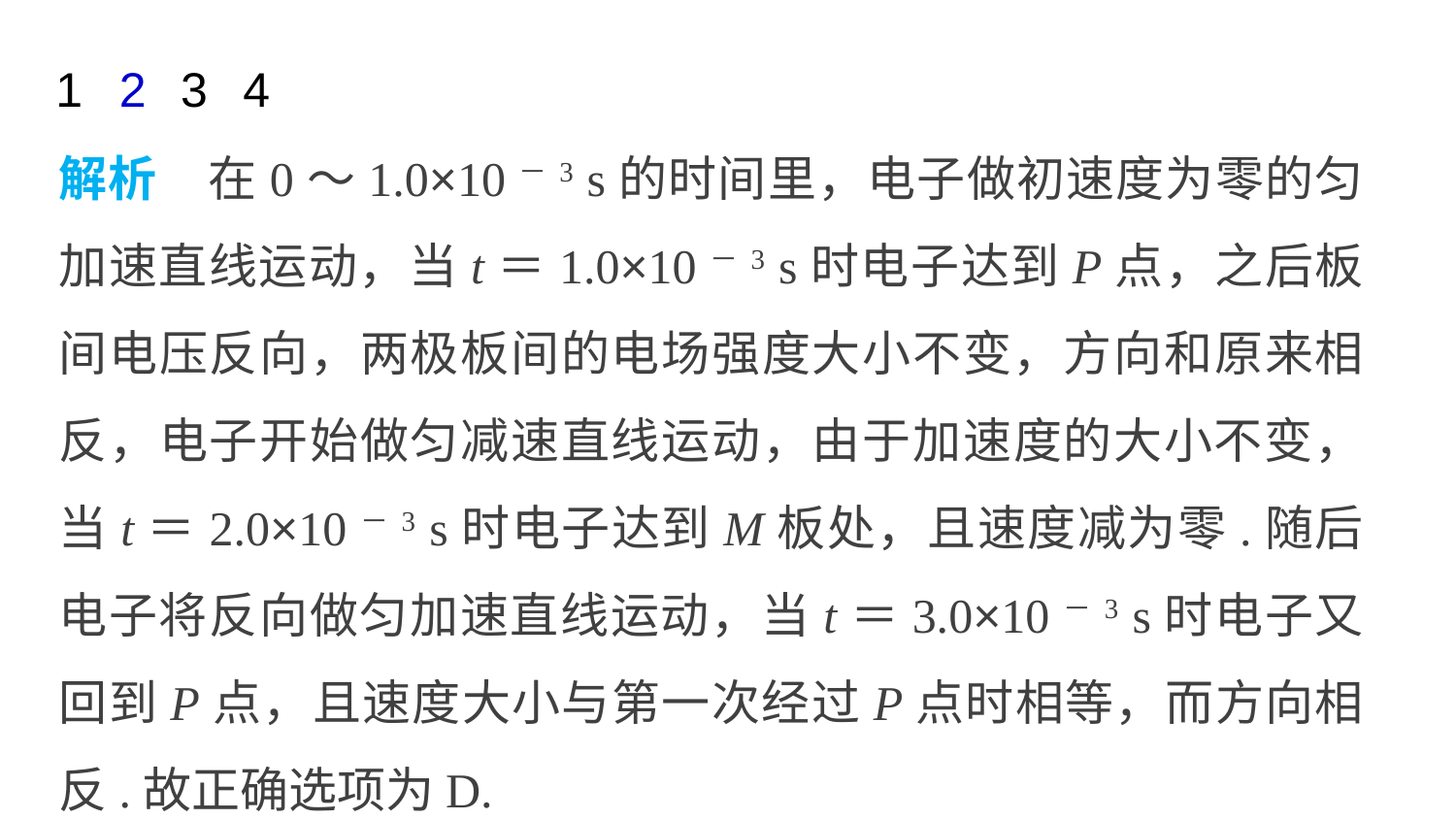

1
2
3
4
解析　在0～1.0×10－3 s的时间里，电子做初速度为零的匀加速直线运动，当t＝1.0×10－3 s时电子达到P点，之后板间电压反向，两极板间的电场强度大小不变，方向和原来相反，电子开始做匀减速直线运动，由于加速度的大小不变，当t＝2.0×10－3 s时电子达到M板处，且速度减为零.随后电子将反向做匀加速直线运动，当t＝3.0×10－3 s时电子又回到P点，且速度大小与第一次经过P点时相等，而方向相反.故正确选项为D.
答案　D